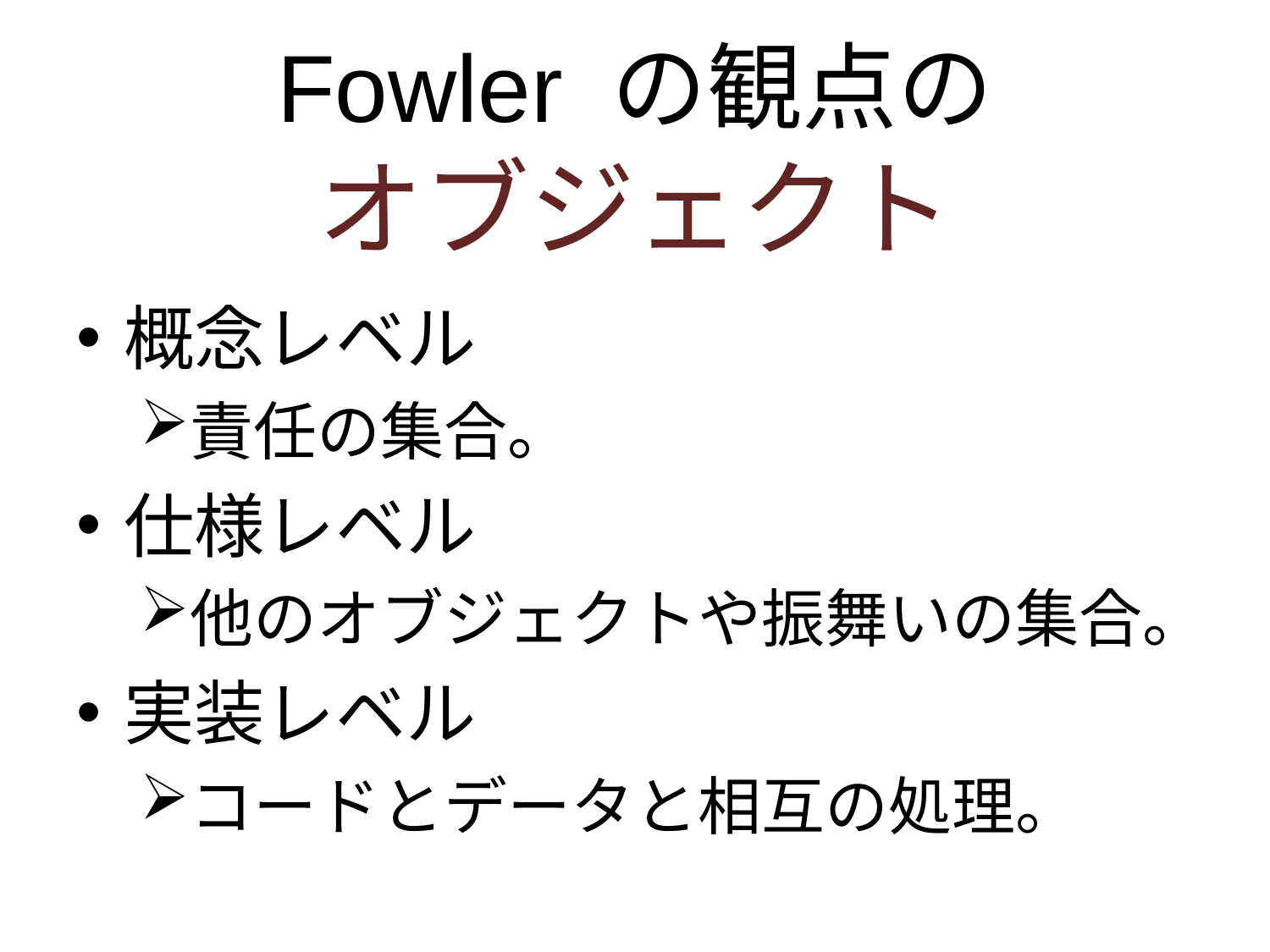

# Fowler の観点の オブジェクト
概念レベル
責任の集合。
仕様レベル
他のオブジェクトや振舞いの集合。
実装レベル
コードとデータと相互の処理。